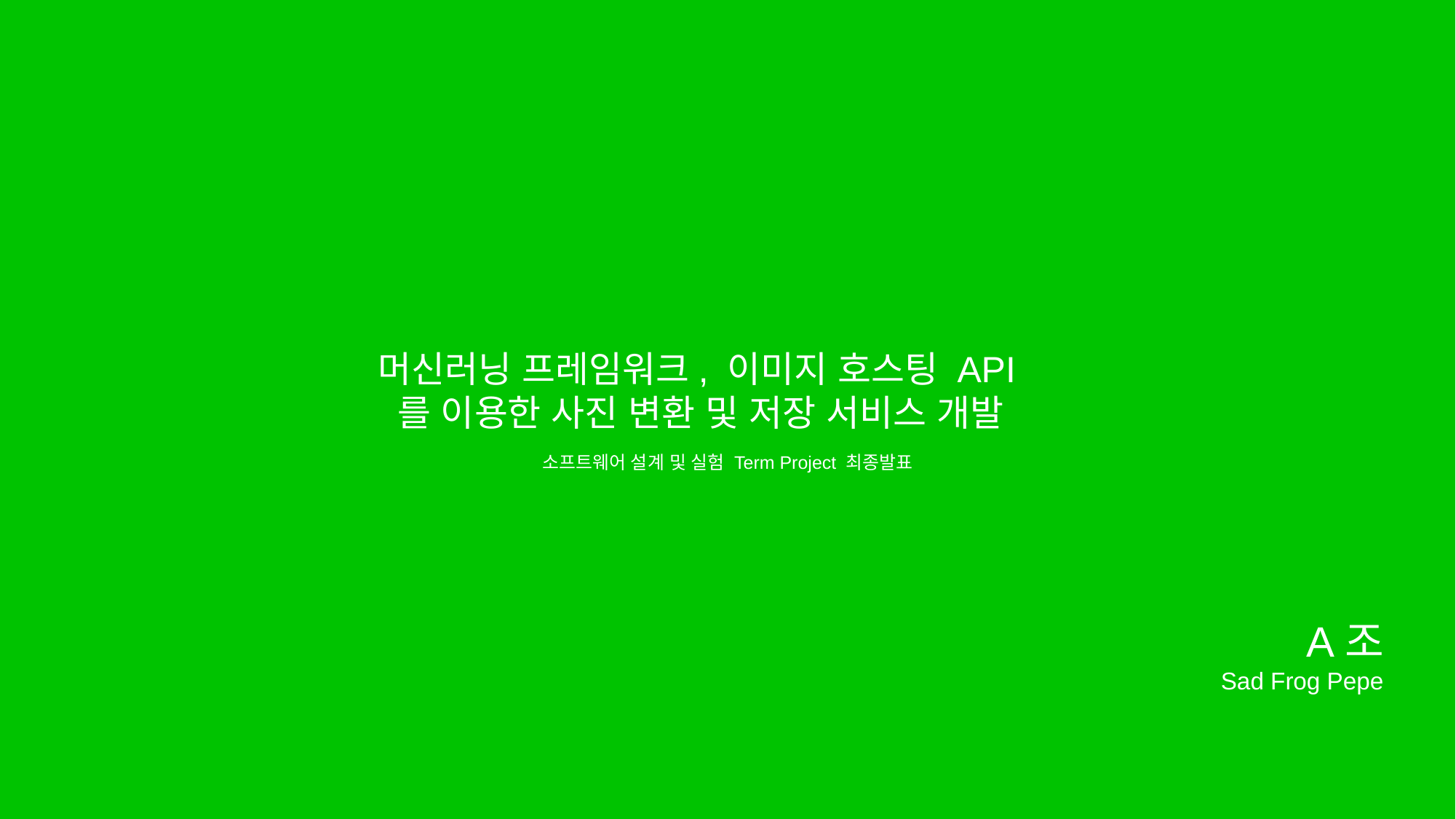

머신러닝 프레임워크, 이미지 호스팅 API를 이용한 사진 변환 및 저장 서비스 개발
소프트웨어 설계 및 실험 Term Project 최종발표
A조
Sad Frog Pepe